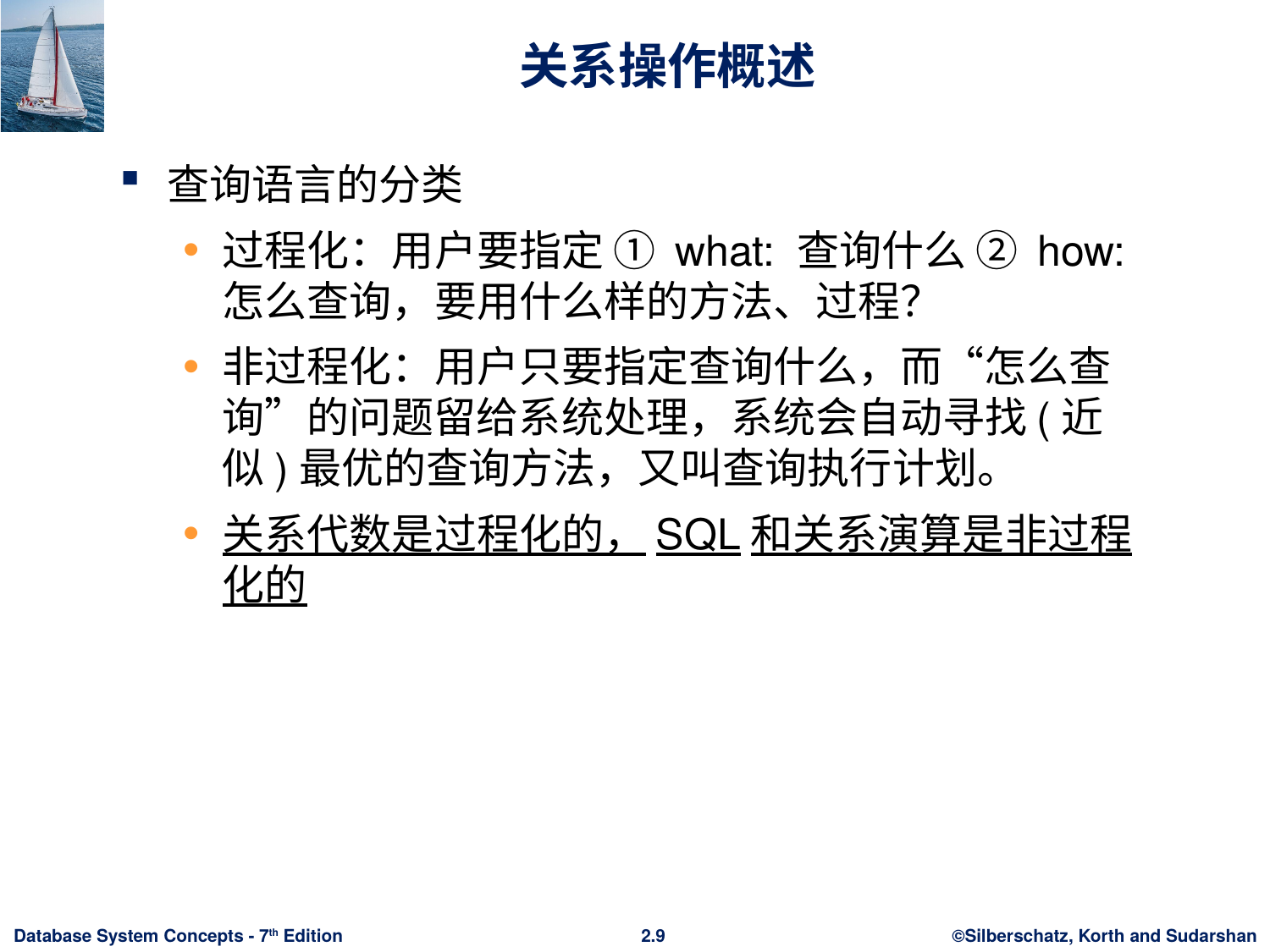

# 关系操作概述
查询语言的分类
过程化：用户要指定 ① what: 查询什么 ② how: 怎么查询，要用什么样的方法、过程？
非过程化：用户只要指定查询什么，而“怎么查询”的问题留给系统处理，系统会自动寻找(近似)最优的查询方法，又叫查询执行计划。
关系代数是过程化的，SQL和关系演算是非过程化的